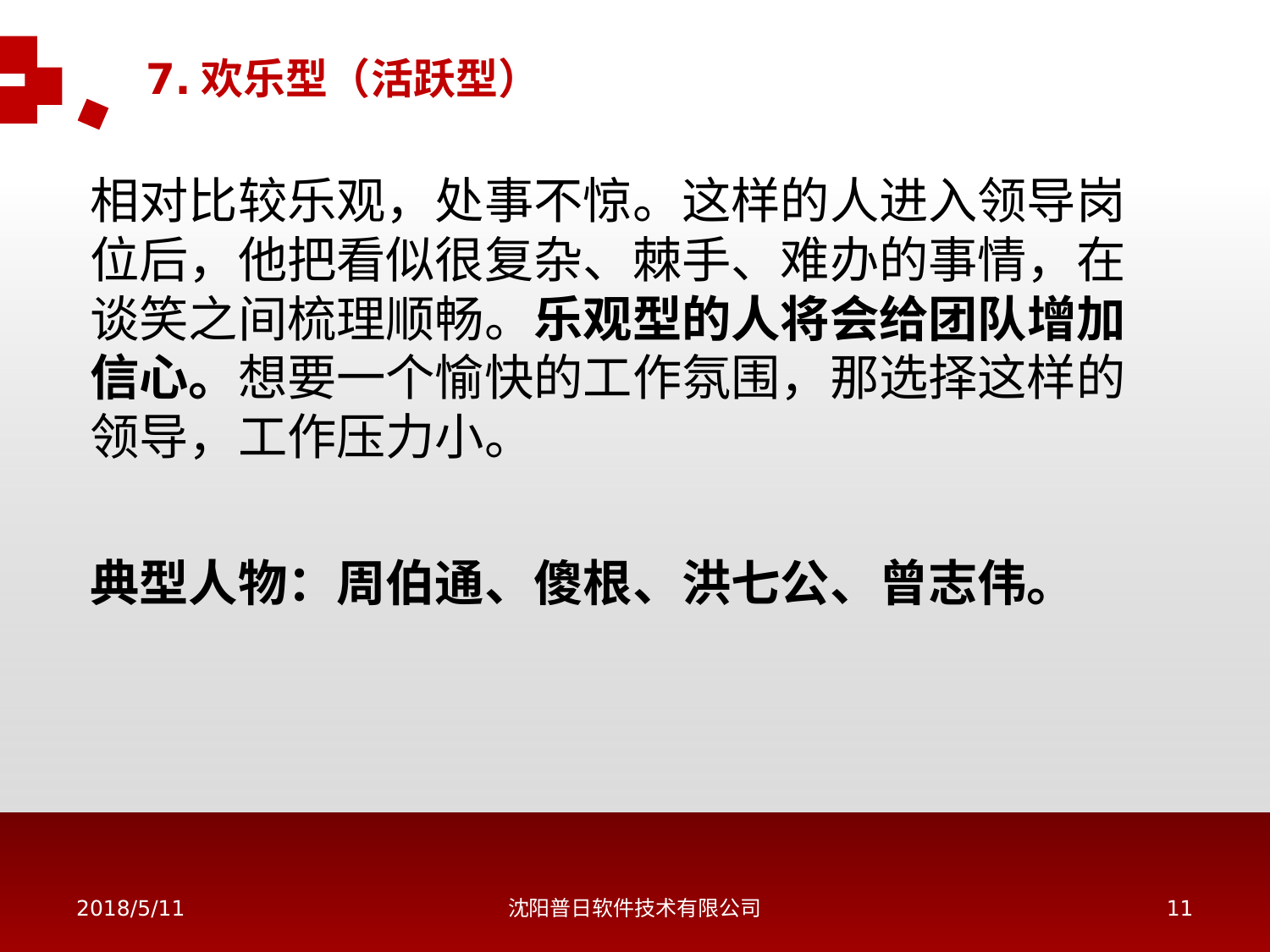

7.欢乐型（活跃型）
相对比较乐观，处事不惊。这样的人进入领导岗位后，他把看似很复杂、棘手、难办的事情，在谈笑之间梳理顺畅。乐观型的人将会给团队增加信心。想要一个愉快的工作氛围，那选择这样的领导，工作压力小。
典型人物：周伯通、傻根、洪七公、曾志伟。
2018/5/11
沈阳普日软件技术有限公司
11